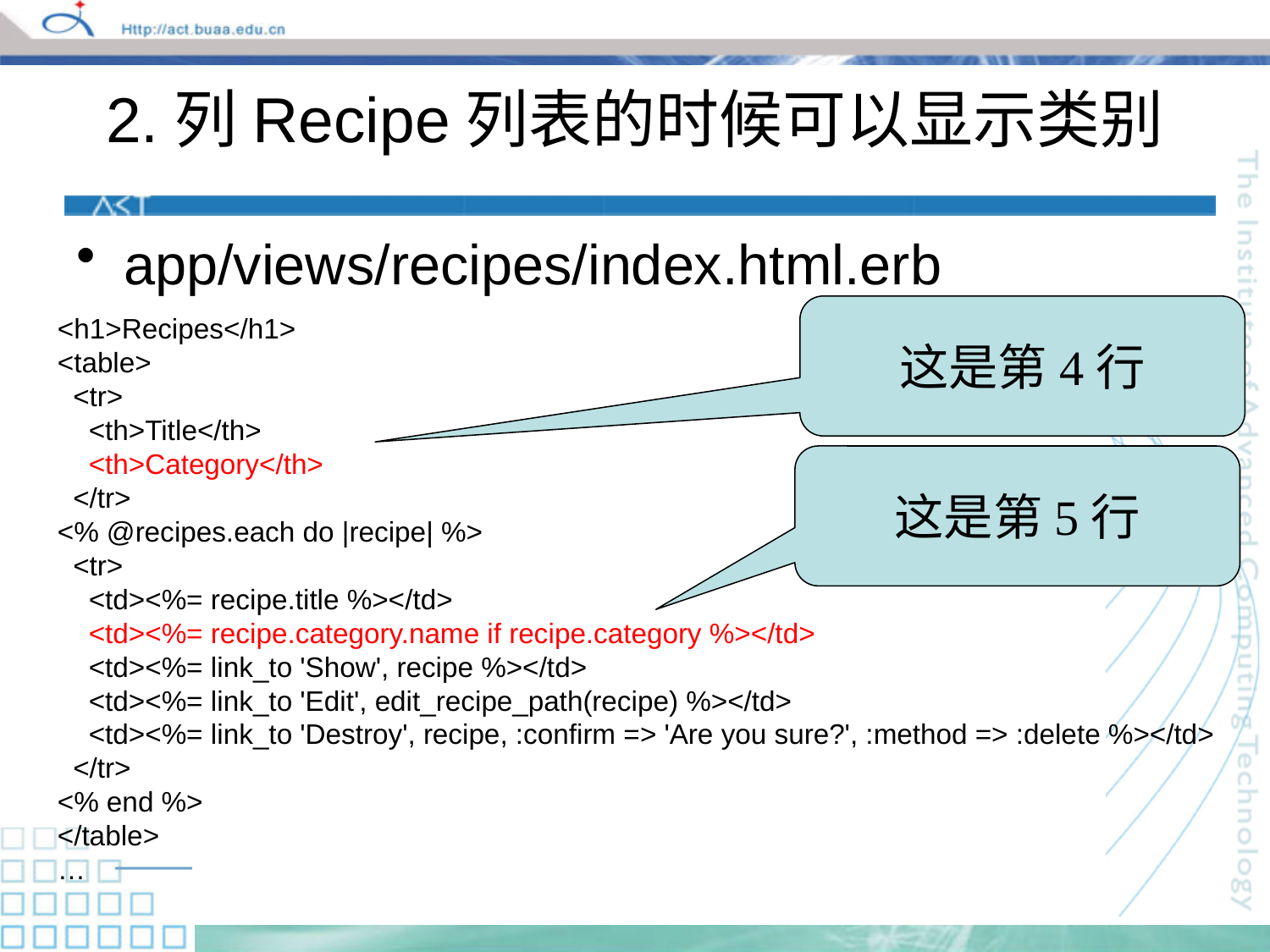

# 2.列Recipe列表的时候可以显示类别
app/views/recipes/index.html.erb

这是第4行
<h1>Recipes</h1>
<table>
  <tr>
    <th>Title</th>
    <th>Category</th>
  </tr>
<% @recipes.each do |recipe| %>
  <tr>
    <td><%= recipe.title %></td>
    <td><%= recipe.category.name if recipe.category %></td>
    <td><%= link_to 'Show', recipe %></td>
    <td><%= link_to 'Edit', edit_recipe_path(recipe) %></td>
    <td><%= link_to 'Destroy', recipe, :confirm => 'Are you sure?', :method => :delete %></td>
  </tr>
<% end %>
</table>
…
这是第5行